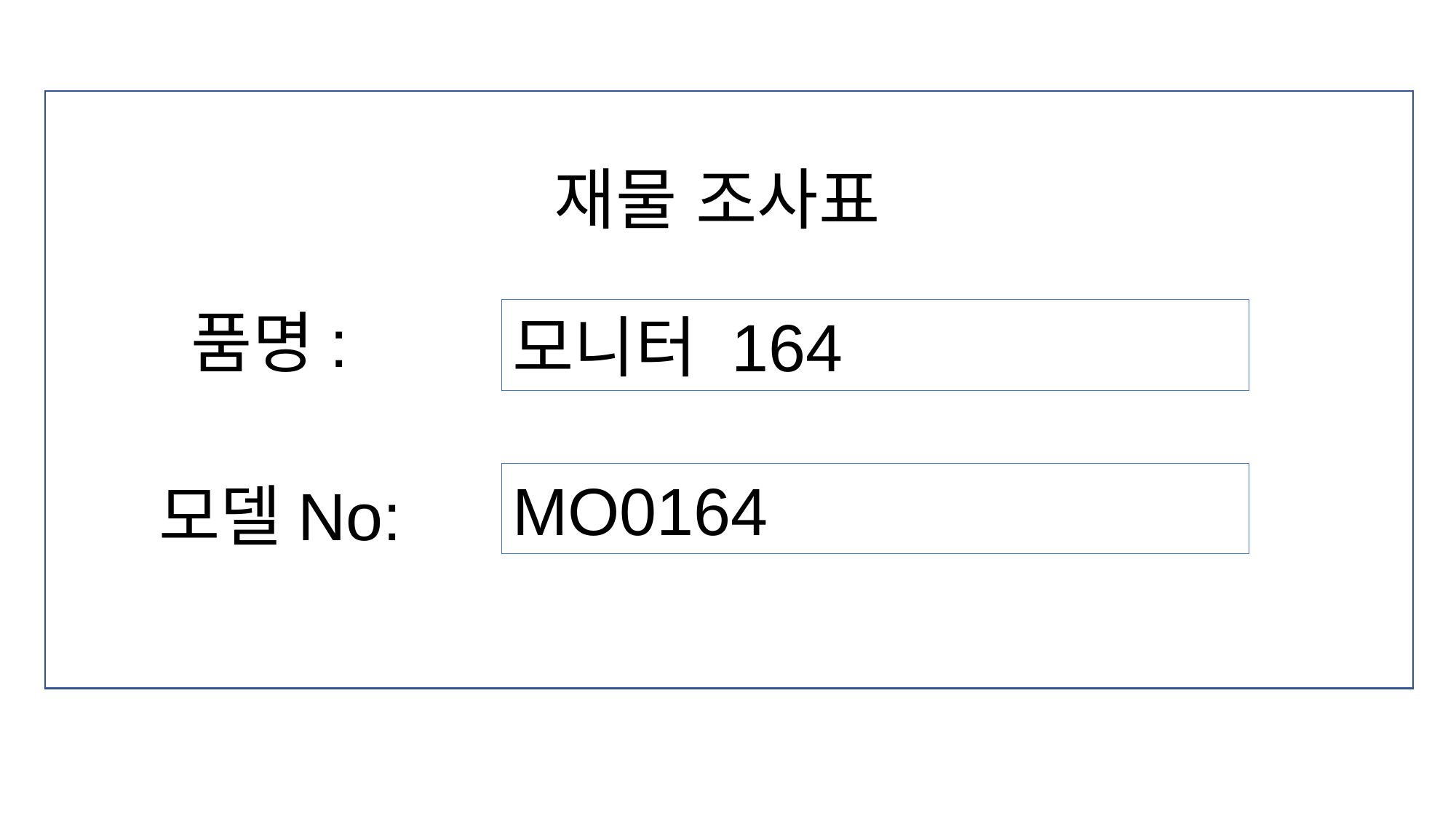

재물 조사표
품명:
모니터 164
MO0164
모델No: